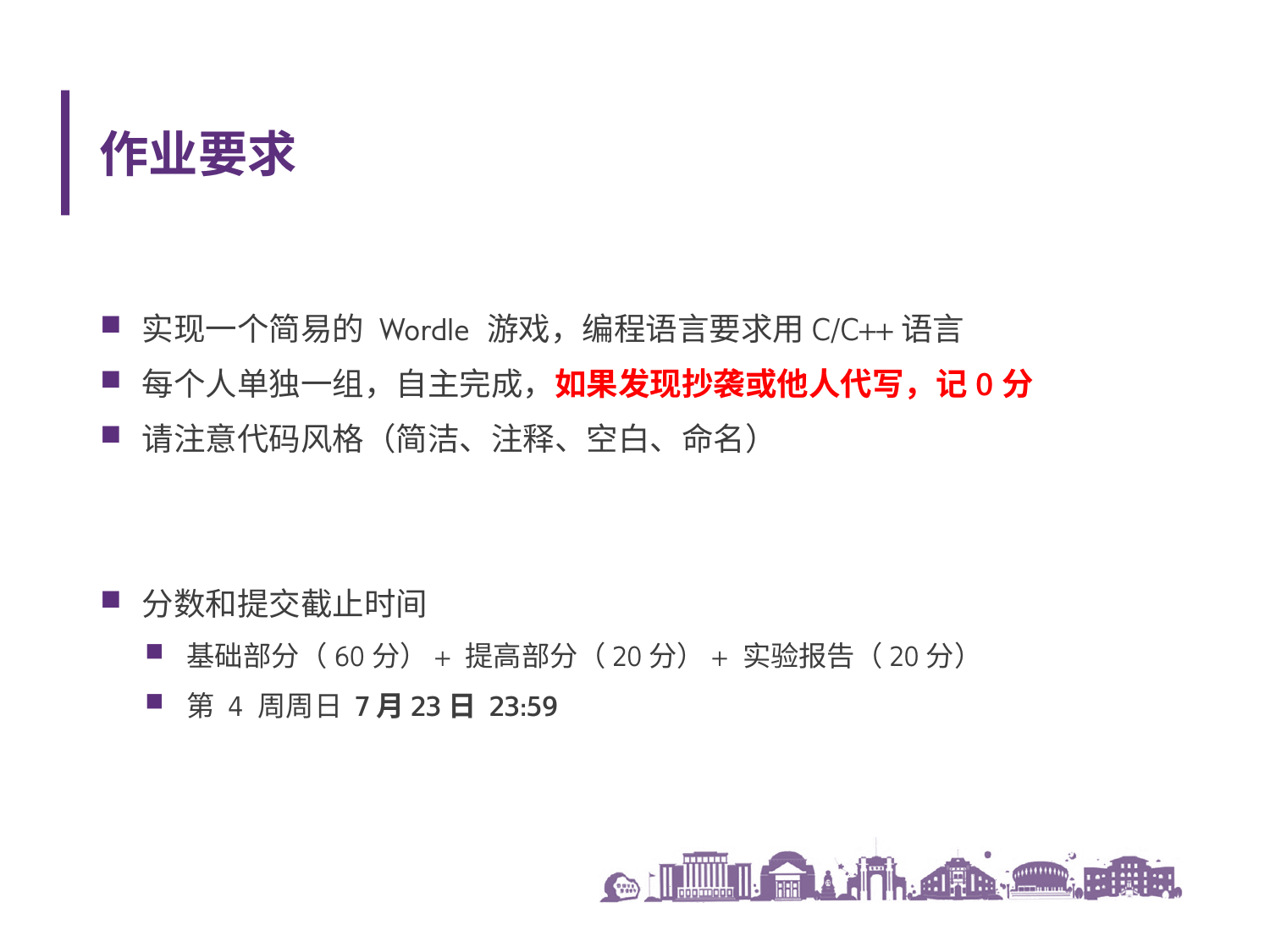

# 作业要求
实现一个简易的 Wordle 游戏，编程语言要求用C/C++语言
每个人单独一组，自主完成，如果发现抄袭或他人代写，记0分
请注意代码风格（简洁、注释、空白、命名）

分数和提交截止时间
基础部分（60分）+ 提高部分（20分）+ 实验报告（20分）
第 4 周周日 7月23日 23:59